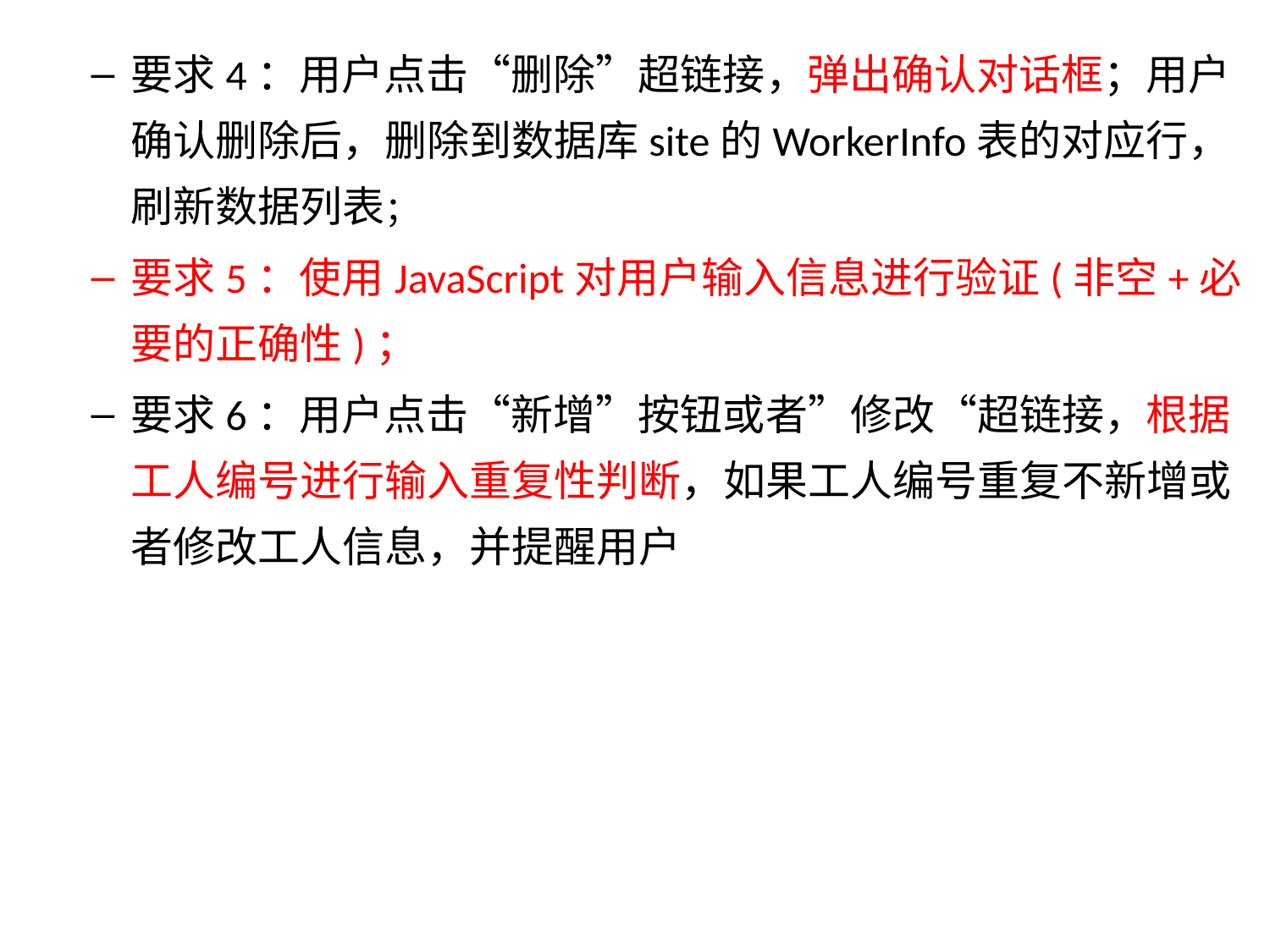

要求4：用户点击“删除”超链接，弹出确认对话框；用户确认删除后，删除到数据库site的WorkerInfo表的对应行，刷新数据列表；
要求5：使用JavaScript对用户输入信息进行验证(非空+必要的正确性)；
要求6：用户点击“新增”按钮或者”修改“超链接，根据工人编号进行输入重复性判断，如果工人编号重复不新增或者修改工人信息，并提醒用户